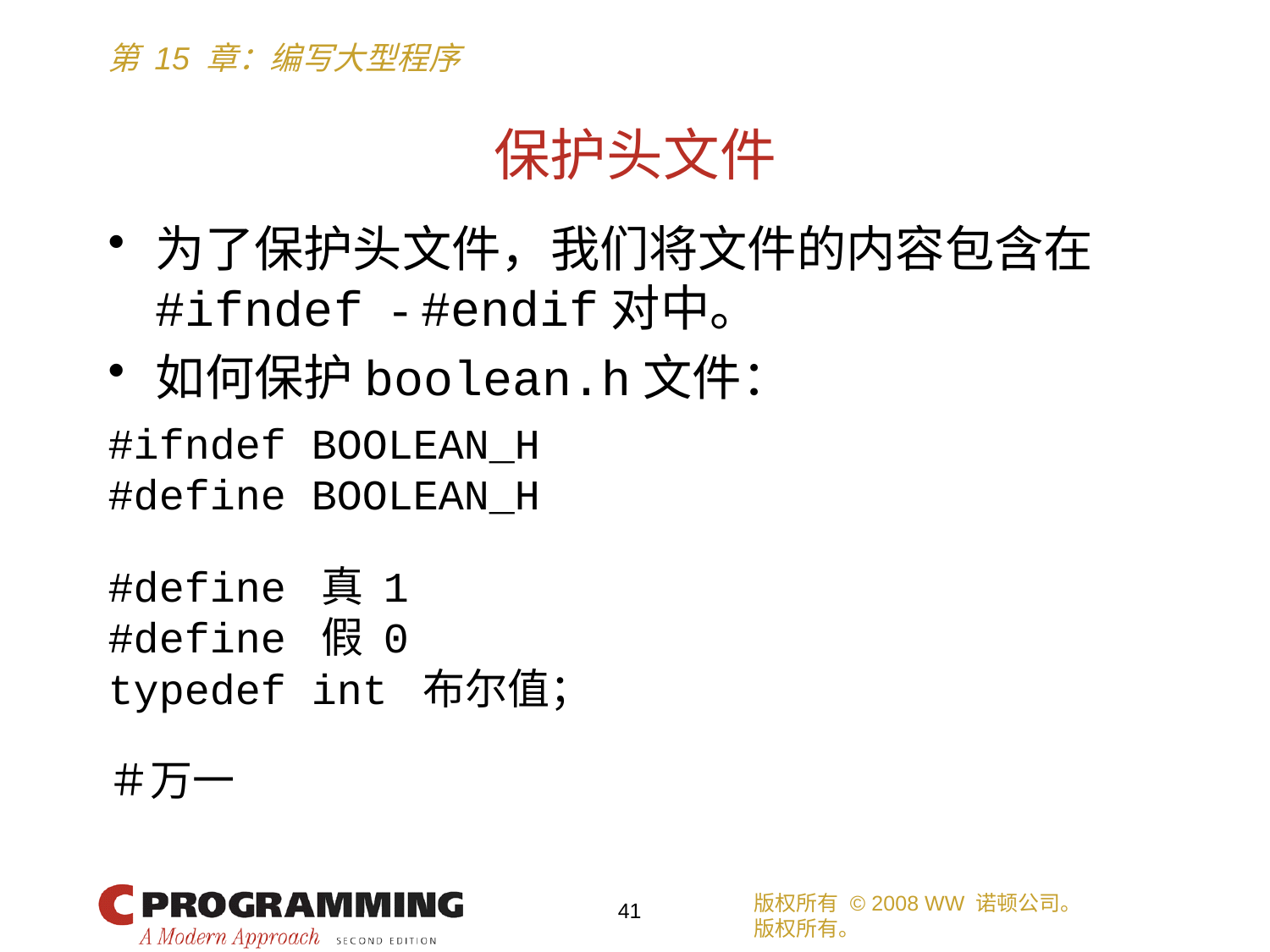

# 保护头文件
为了保护头文件，我们将文件的内容包含在#ifndef - #endif对中。
如何保护boolean.h文件：
#ifndef BOOLEAN_H
#define BOOLEAN_H

#define 真 1
#define 假 0
typedef int 布尔值；

＃万一
版权所有 © 2008 WW 诺顿公司。
版权所有。
41